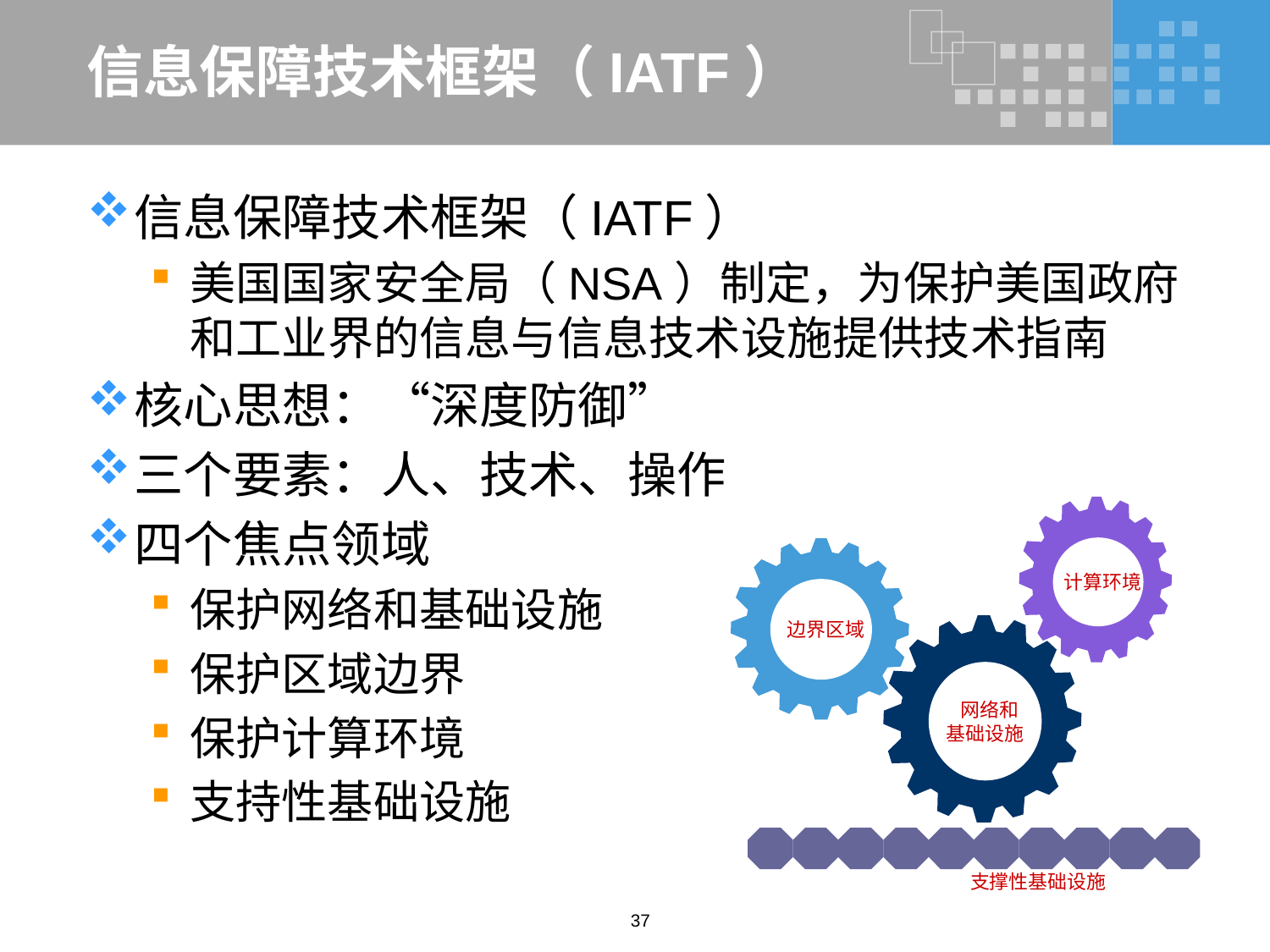

# 信息保障技术框架（IATF）
信息保障技术框架（IATF）
美国国家安全局（NSA）制定，为保护美国政府和工业界的信息与信息技术设施提供技术指南
核心思想：“深度防御”
三个要素：人、技术、操作
四个焦点领域
保护网络和基础设施
保护区域边界
保护计算环境
支持性基础设施

 计算环境
 边界区域

 网络和
基础设施

支撑性基础设施
37